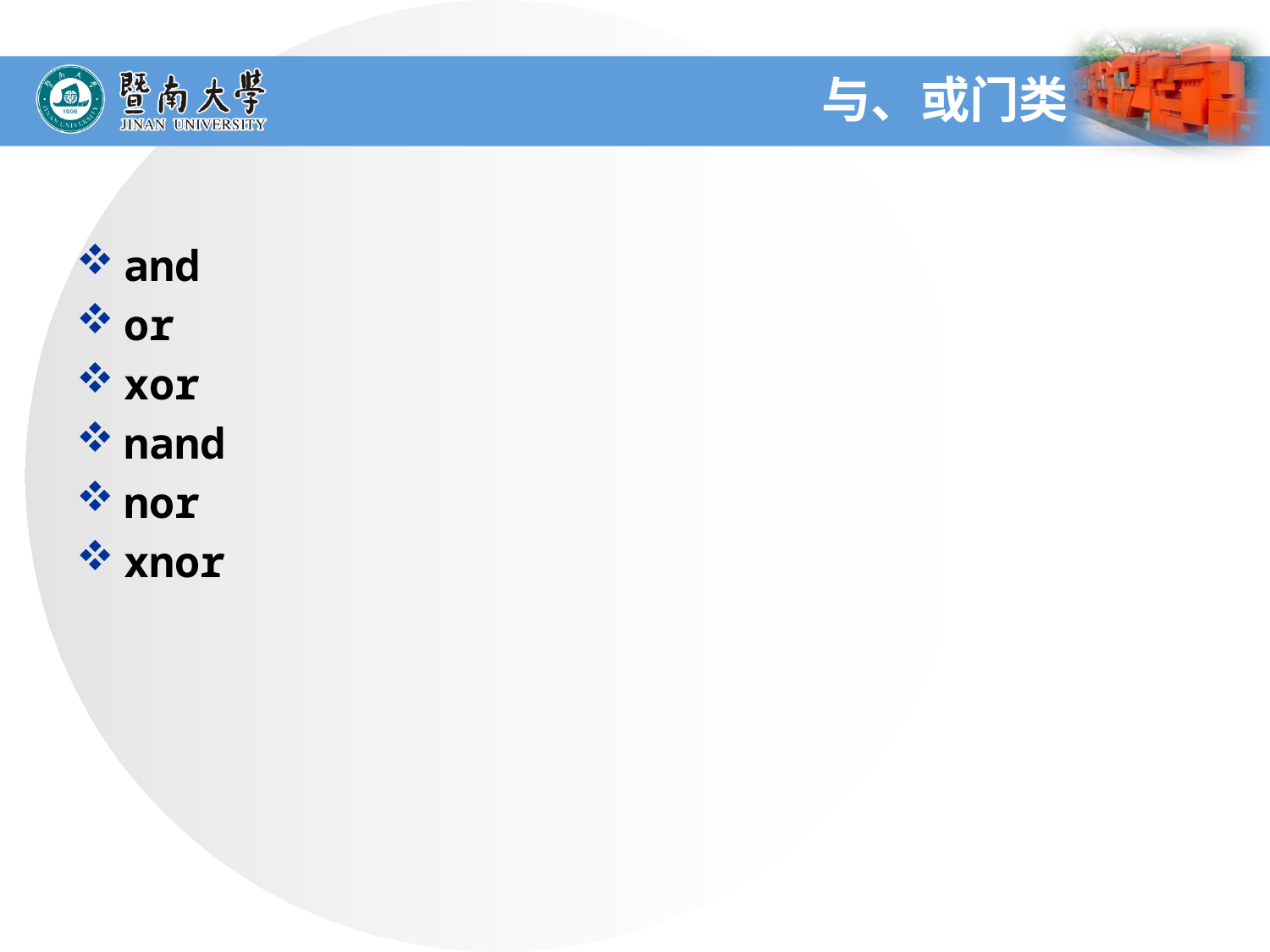

# 与、或门类
and
or
xor
nand
nor
xnor